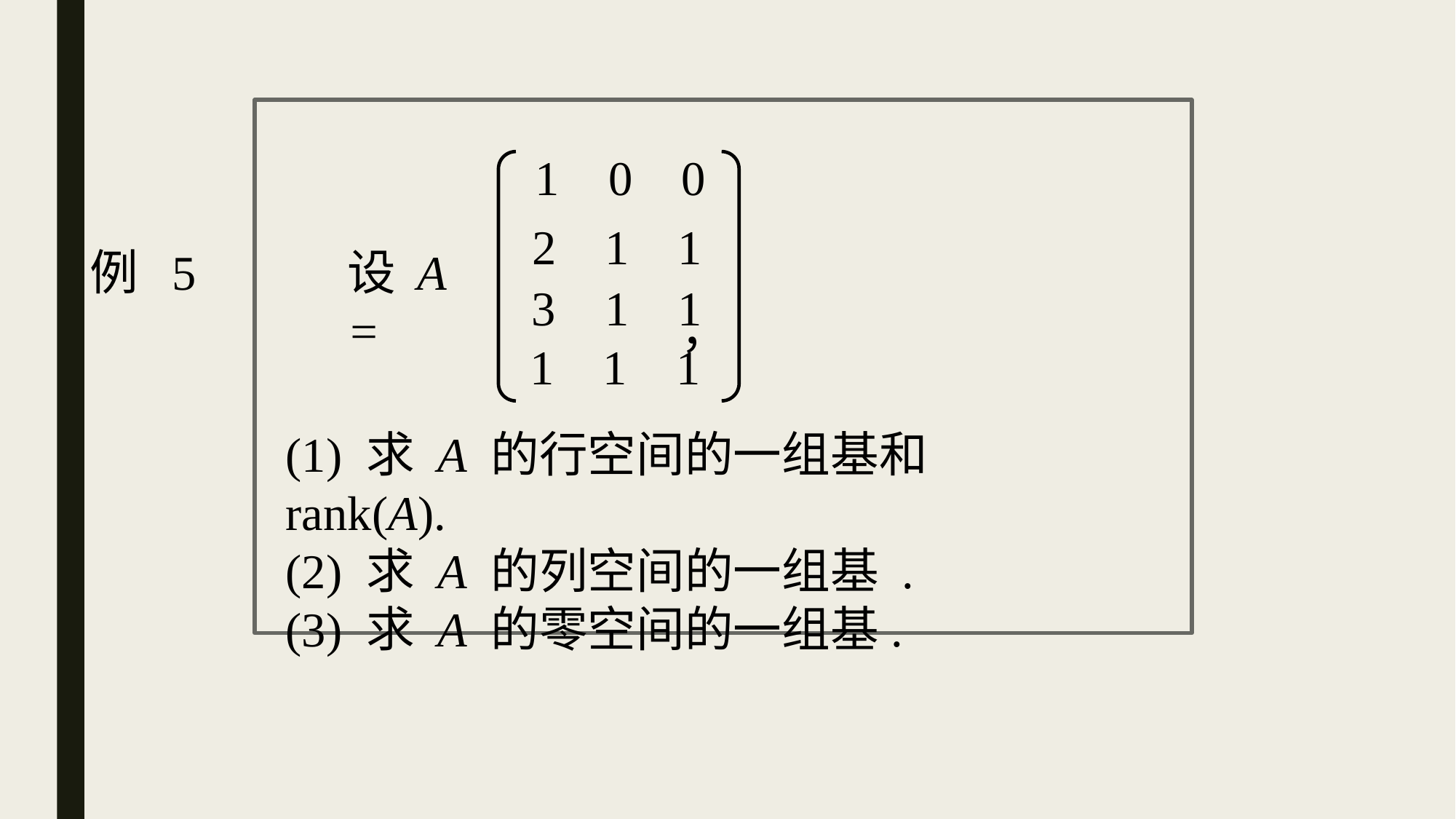

1    0    0

2    1    1
例  5
设 A =                           ，
 3    1    1
 1    1    1
(1) 求 A 的行空间的一组基和 rank(A).
(2) 求 A 的列空间的一组基 .
(3) 求 A 的零空间的一组基.